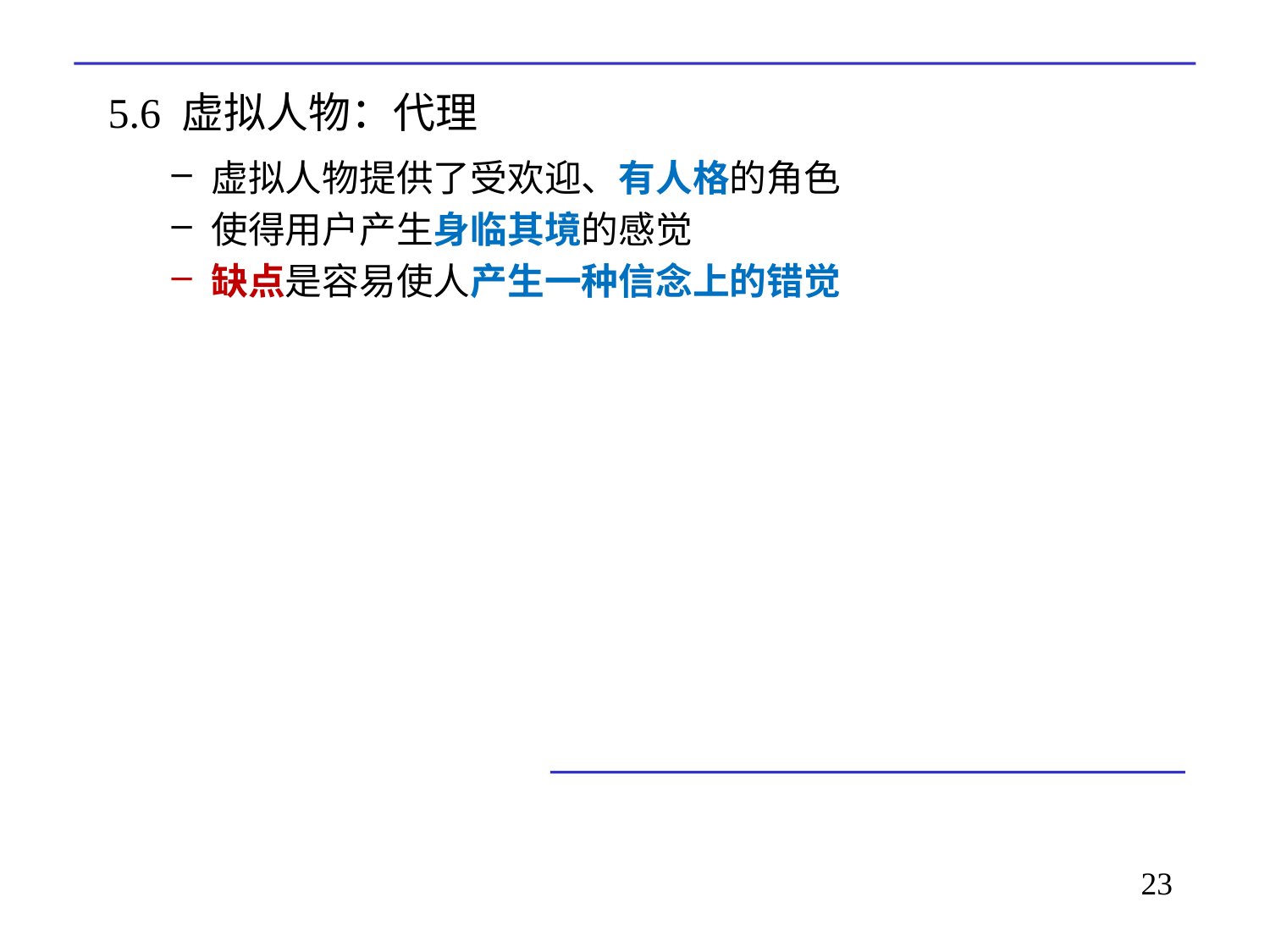

# 5.6 虚拟人物：代理
虚拟人物提供了受欢迎、有人格的角色
使得用户产生身临其境的感觉
缺点是容易使人产生一种信念上的错觉

23